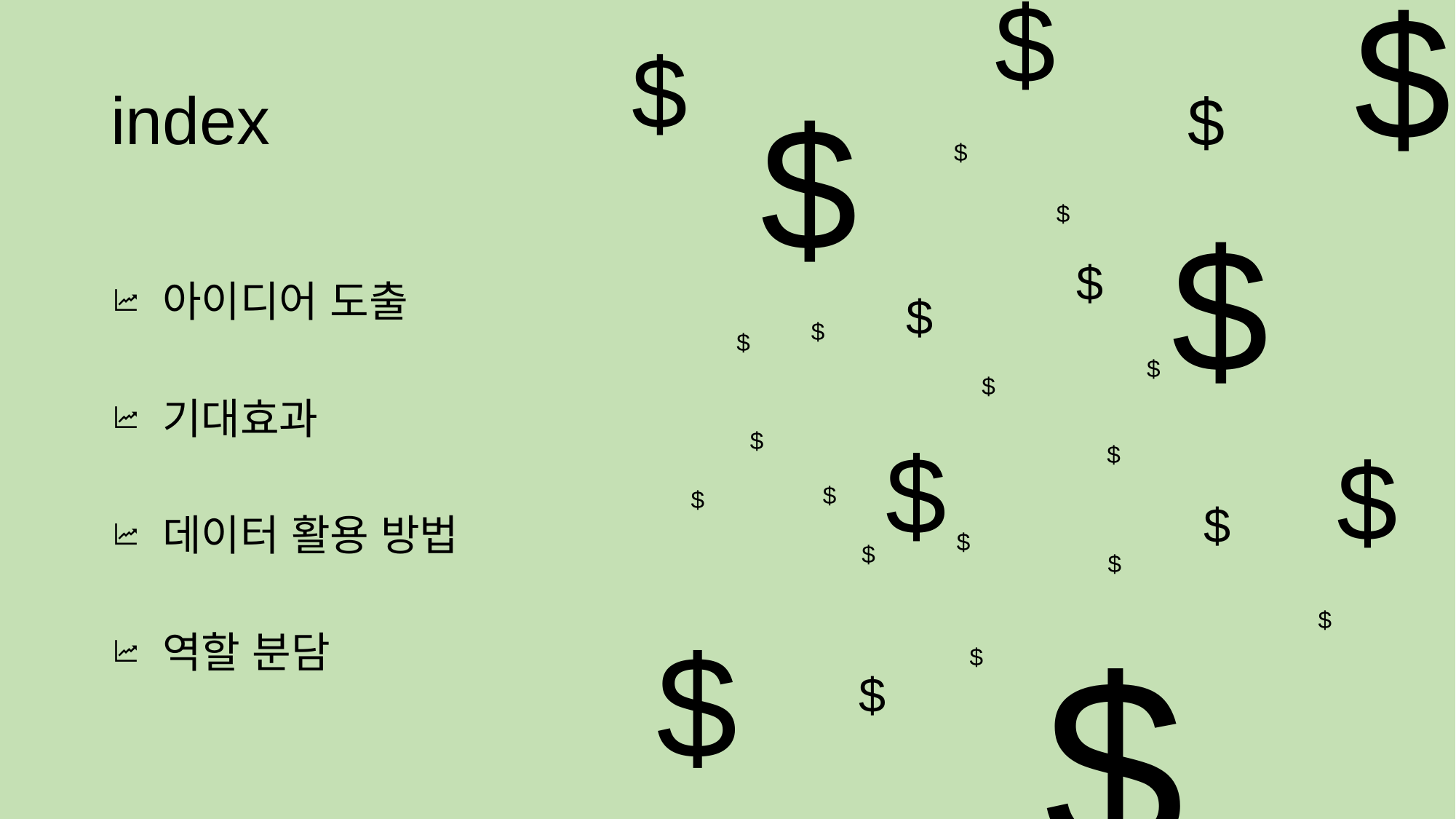

$
$
$
$
$
$
$
$
$
$
$
$
$
$
$
$
$
$
$

$
$
$
$
$
$
$
$
$
# index
 아이디어 도출
 기대효과
 데이터 활용 방법
 역할 분담

$